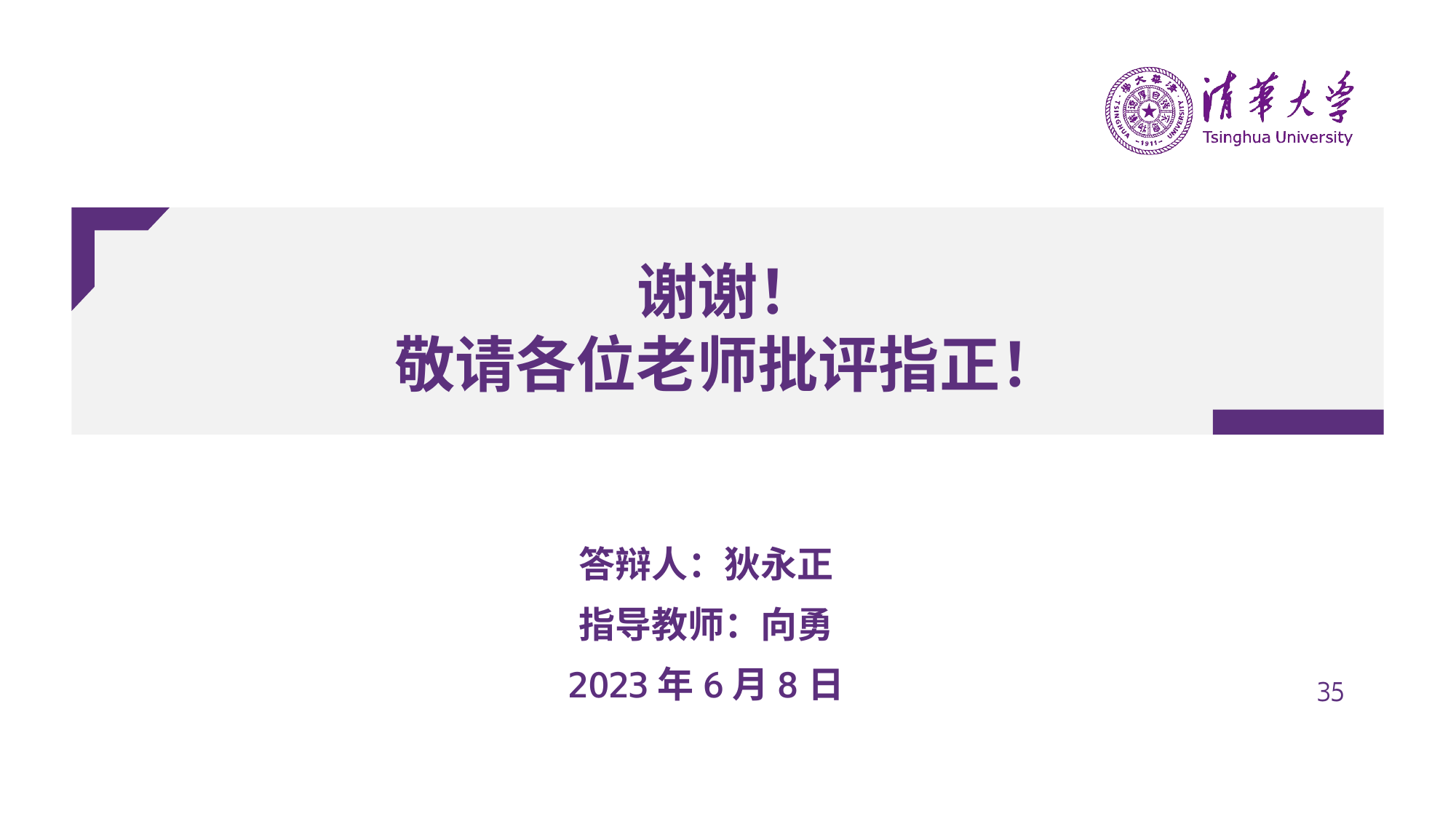

# 谢谢！ 敬请各位老师批评指正！

答辩人：狄永正
指导教师：向勇
2023年6月8日
35